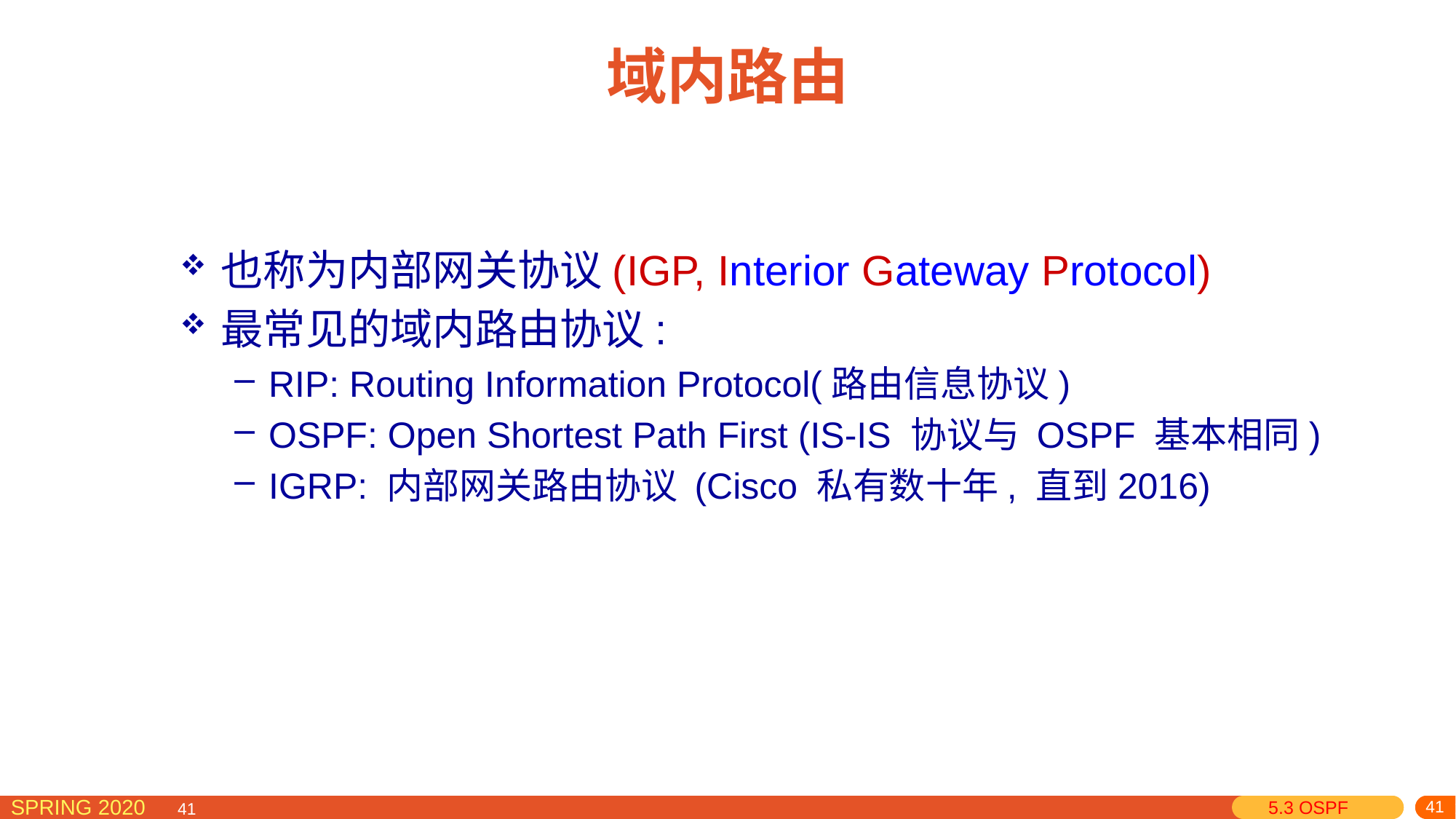

# 域内路由
也称为内部网关协议(IGP, Interior Gateway Protocol)
最常见的域内路由协议:
RIP: Routing Information Protocol(路由信息协议)
OSPF: Open Shortest Path First (IS-IS 协议与 OSPF 基本相同)
IGRP: 内部网关路由协议 (Cisco 私有数十年, 直到2016)
5.3 OSPF